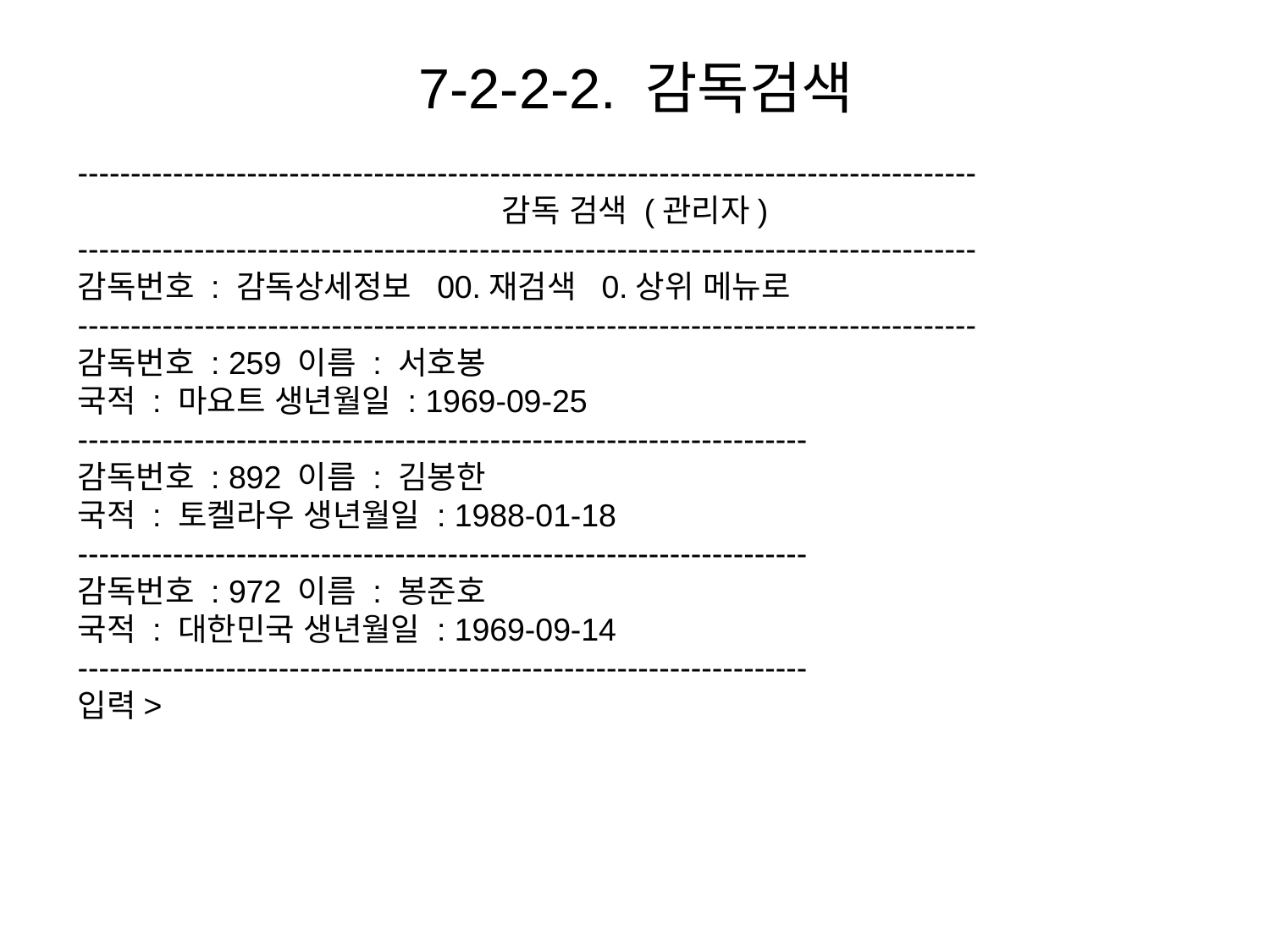

# 7-2-2-2. 감독검색
-------------------------------------------------------------------------------------
감독 검색 (관리자)
-------------------------------------------------------------------------------------
감독번호 : 감독상세정보  00.재검색  0.상위 메뉴로
-------------------------------------------------------------------------------------
감독번호 : 259 이름 : 서호봉
국적 : 마요트 생년월일 : 1969-09-25
---------------------------------------------------------------------
감독번호 : 892 이름 : 김봉한
국적 : 토켈라우 생년월일 : 1988-01-18
---------------------------------------------------------------------
감독번호 : 972 이름 : 봉준호
국적 : 대한민국 생년월일 : 1969-09-14
---------------------------------------------------------------------
입력>